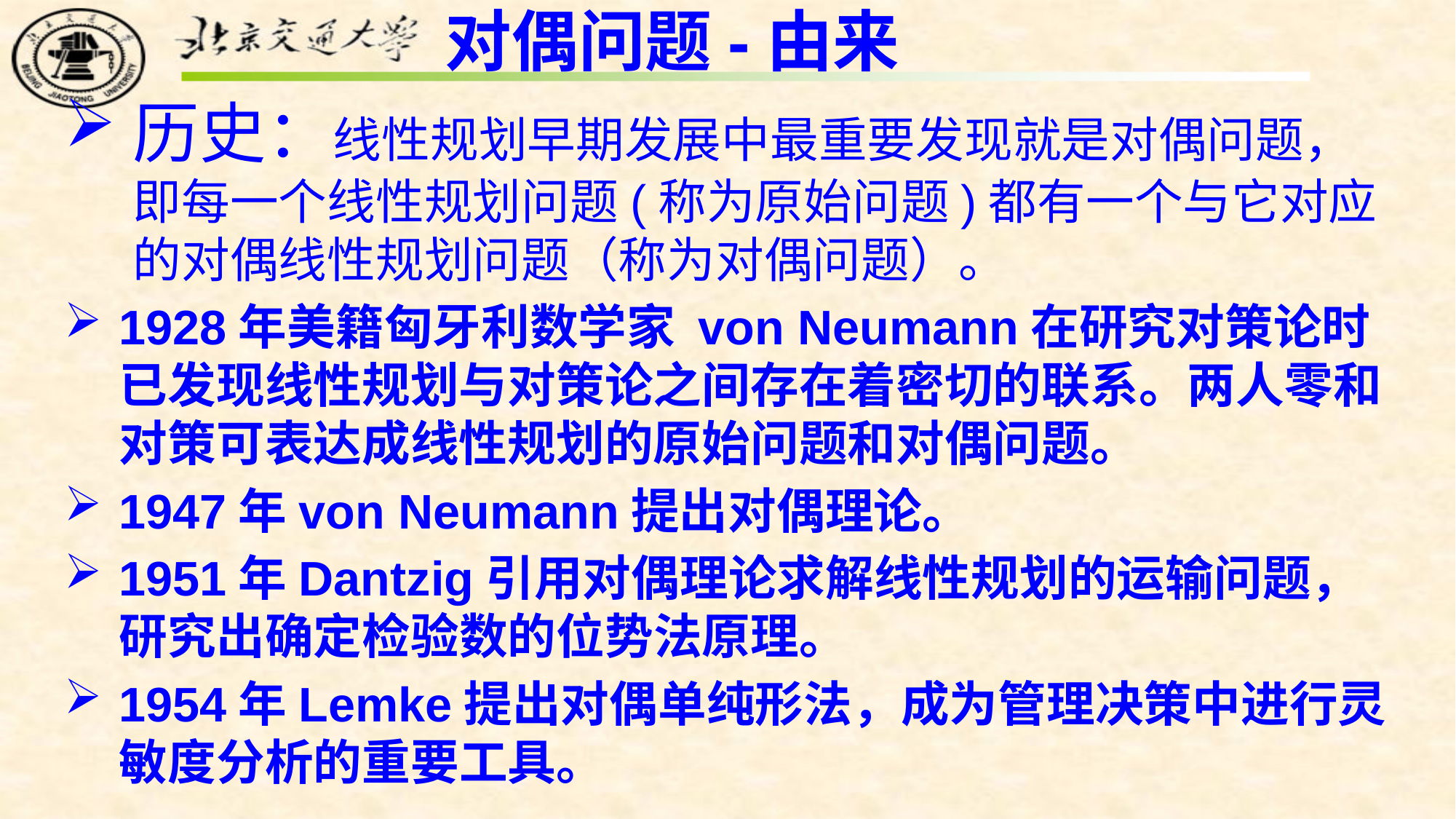

对偶问题-由来
历史：线性规划早期发展中最重要发现就是对偶问题，即每一个线性规划问题(称为原始问题)都有一个与它对应的对偶线性规划问题（称为对偶问题）。
1928年美籍匈牙利数学家 von Neumann在研究对策论时已发现线性规划与对策论之间存在着密切的联系。两人零和对策可表达成线性规划的原始问题和对偶问题。
1947年von Neumann提出对偶理论。
1951年Dantzig引用对偶理论求解线性规划的运输问题，研究出确定检验数的位势法原理。
1954年Lemke提出对偶单纯形法，成为管理决策中进行灵敏度分析的重要工具。